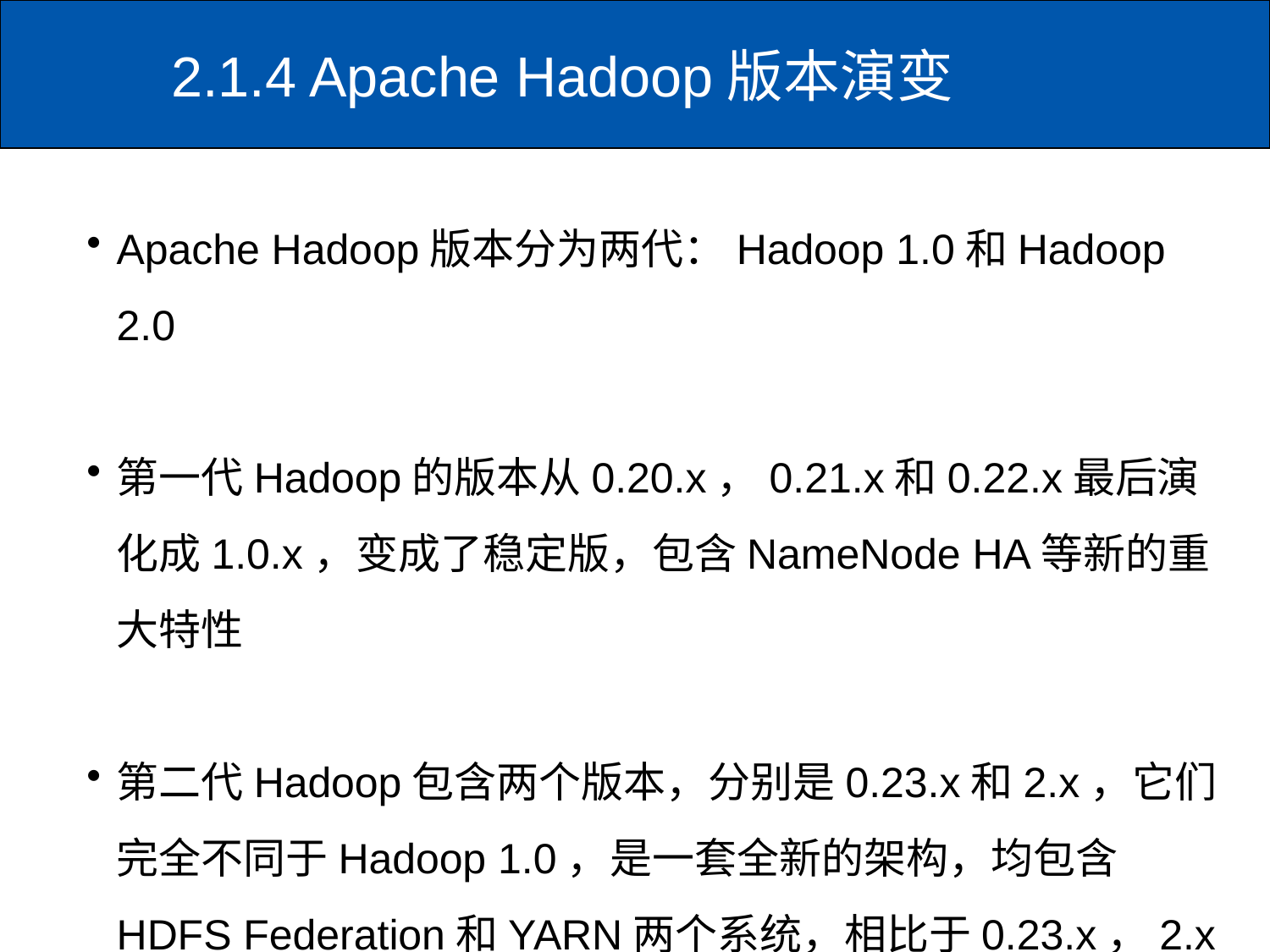

2.1.4 Apache Hadoop版本演变
Apache Hadoop版本分为两代：Hadoop 1.0和Hadoop 2.0

第一代Hadoop的版本从0.20.x，0.21.x和0.22.x最后演化成1.0.x，变成了稳定版，包含NameNode HA等新的重大特性

第二代Hadoop包含两个版本，分别是0.23.x和2.x，它们完全不同于Hadoop 1.0，是一套全新的架构，均包含HDFS Federation和YARN两个系统，相比于0.23.x，2.x增加了NameNode HA和Wire-compatibility两个重大特性